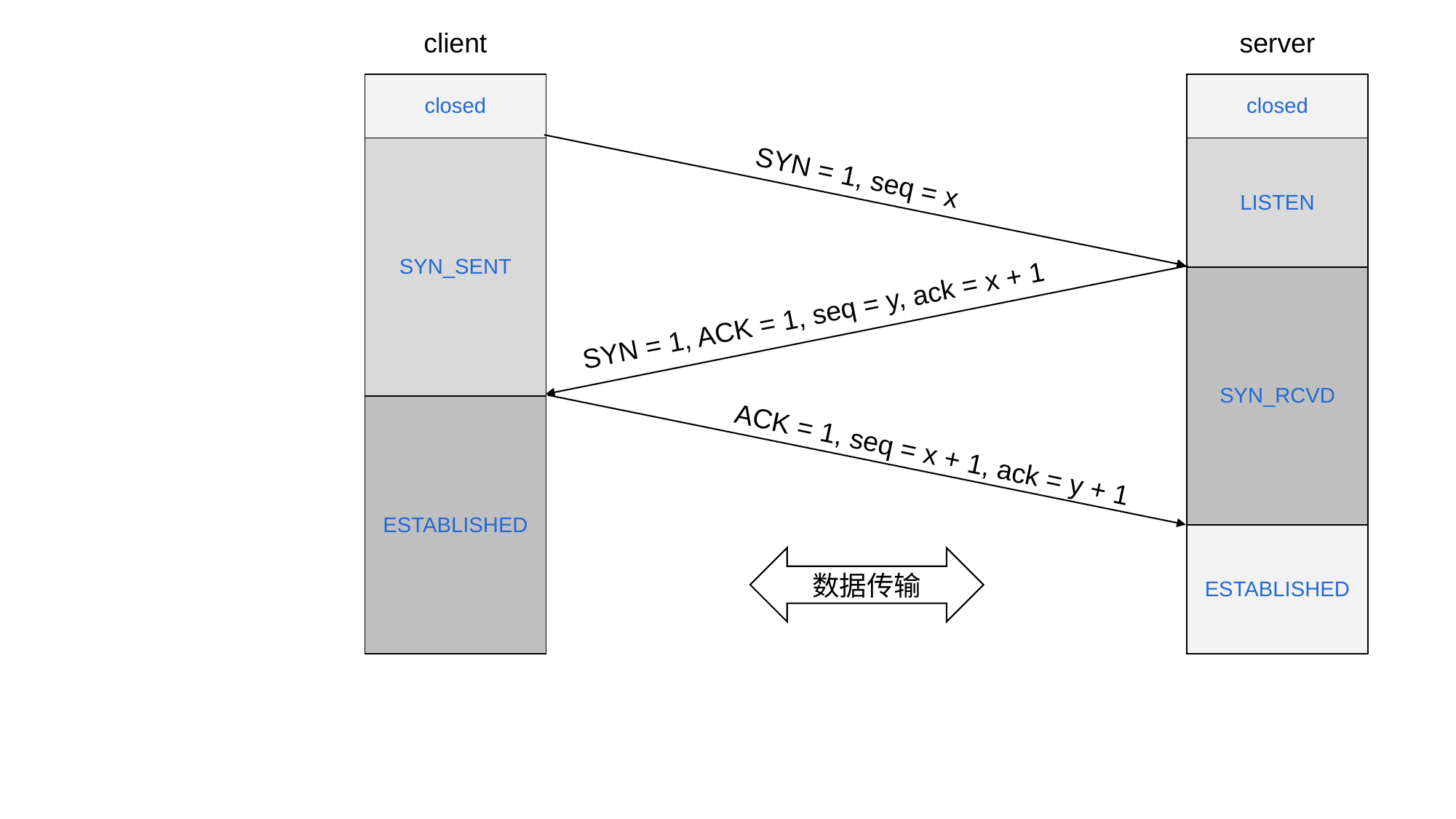

client
server
| closed |
| --- |
| SYN\_SENT |
| ESTABLISHED |
| closed |
| --- |
| LISTEN |
| SYN\_RCVD |
| ESTABLISHED |
SYN = 1, seq = x
SYN = 1, ACK = 1, seq = y, ack = x + 1
 ACK = 1, seq = x + 1, ack = y + 1
数据传输